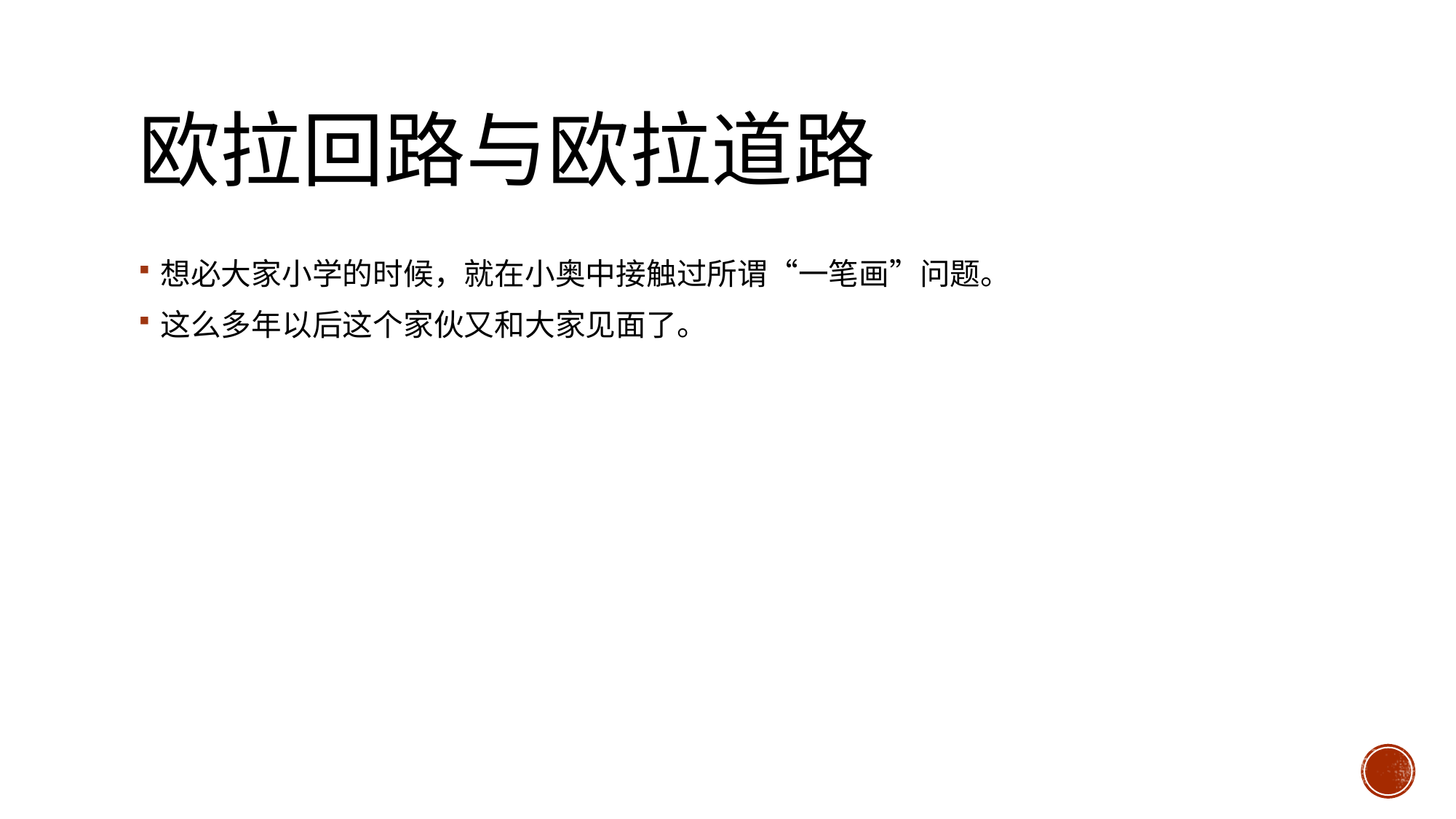

# 欧拉回路与欧拉道路
想必大家小学的时候，就在小奥中接触过所谓“一笔画”问题。
这么多年以后这个家伙又和大家见面了。